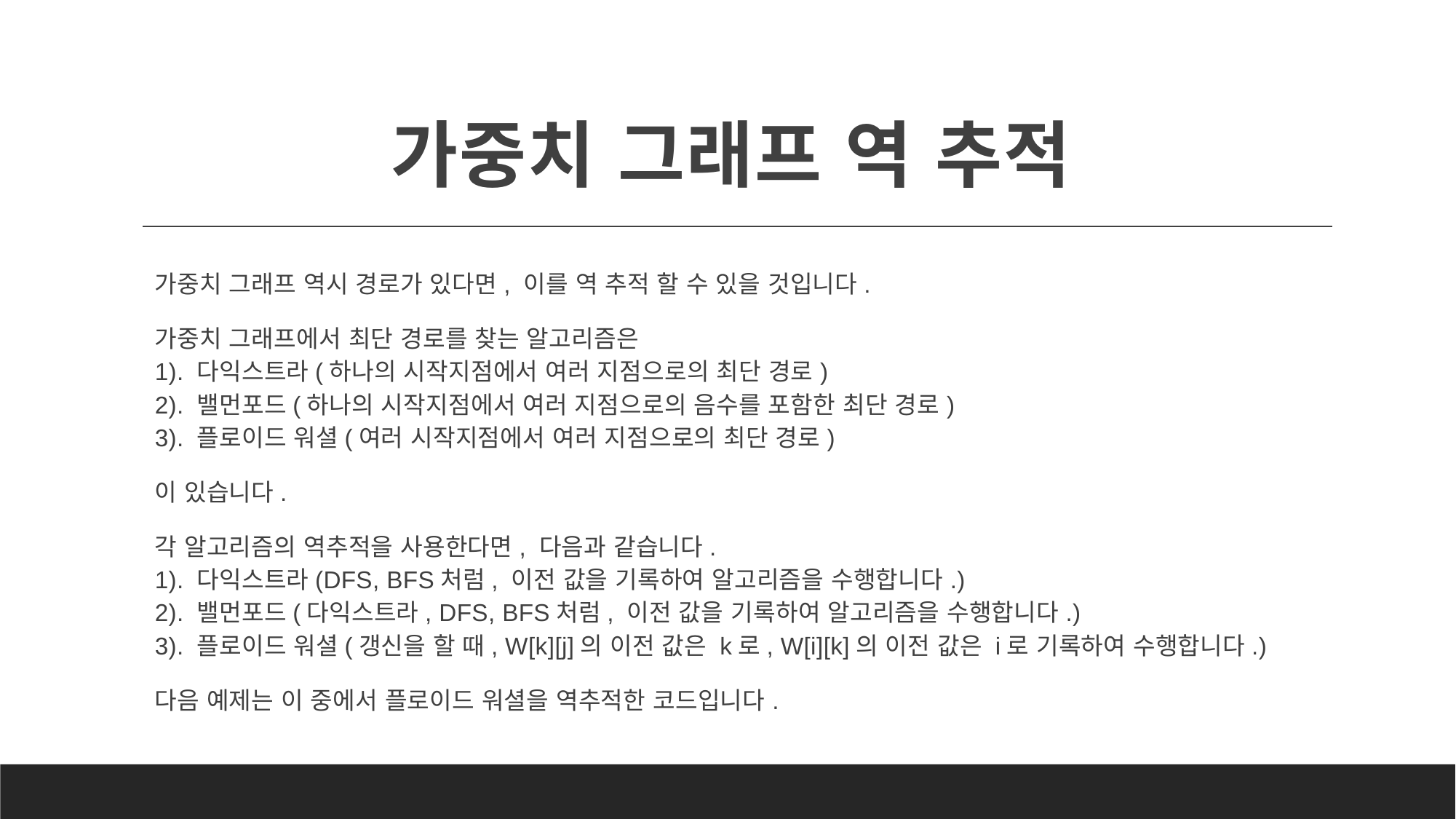

# 가중치 그래프 역 추적
가중치 그래프 역시 경로가 있다면, 이를 역 추적 할 수 있을 것입니다.
가중치 그래프에서 최단 경로를 찾는 알고리즘은
1). 다익스트라(하나의 시작지점에서 여러 지점으로의 최단 경로)
2). 밸먼포드(하나의 시작지점에서 여러 지점으로의 음수를 포함한 최단 경로)
3). 플로이드 워셜(여러 시작지점에서 여러 지점으로의 최단 경로)
이 있습니다.
각 알고리즘의 역추적을 사용한다면, 다음과 같습니다.
1). 다익스트라(DFS, BFS처럼, 이전 값을 기록하여 알고리즘을 수행합니다.)
2). 밸먼포드(다익스트라, DFS, BFS처럼, 이전 값을 기록하여 알고리즘을 수행합니다.)
3). 플로이드 워셜(갱신을 할 때, W[k][j]의 이전 값은 k로, W[i][k]의 이전 값은 i로 기록하여 수행합니다.)
다음 예제는 이 중에서 플로이드 워셜을 역추적한 코드입니다.